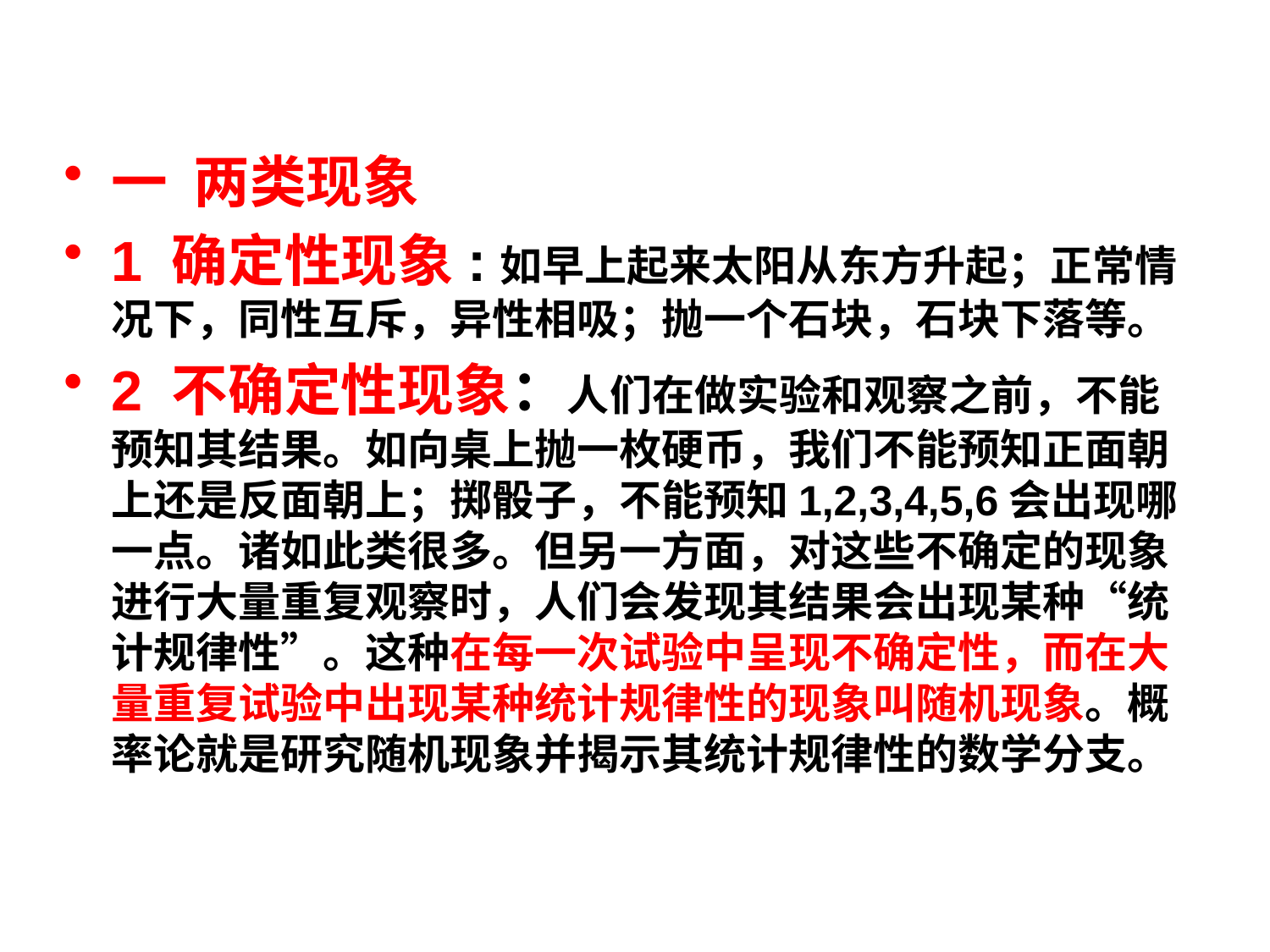

一  两类现象
1 确定性现象:如早上起来太阳从东方升起；正常情况下，同性互斥，异性相吸；抛一个石块，石块下落等。
2 不确定性现象：人们在做实验和观察之前，不能预知其结果。如向桌上抛一枚硬币，我们不能预知正面朝上还是反面朝上；掷骰子，不能预知1,2,3,4,5,6会出现哪一点。诸如此类很多。但另一方面，对这些不确定的现象进行大量重复观察时，人们会发现其结果会出现某种“统计规律性”。这种在每一次试验中呈现不确定性，而在大量重复试验中出现某种统计规律性的现象叫随机现象。概率论就是研究随机现象并揭示其统计规律性的数学分支。